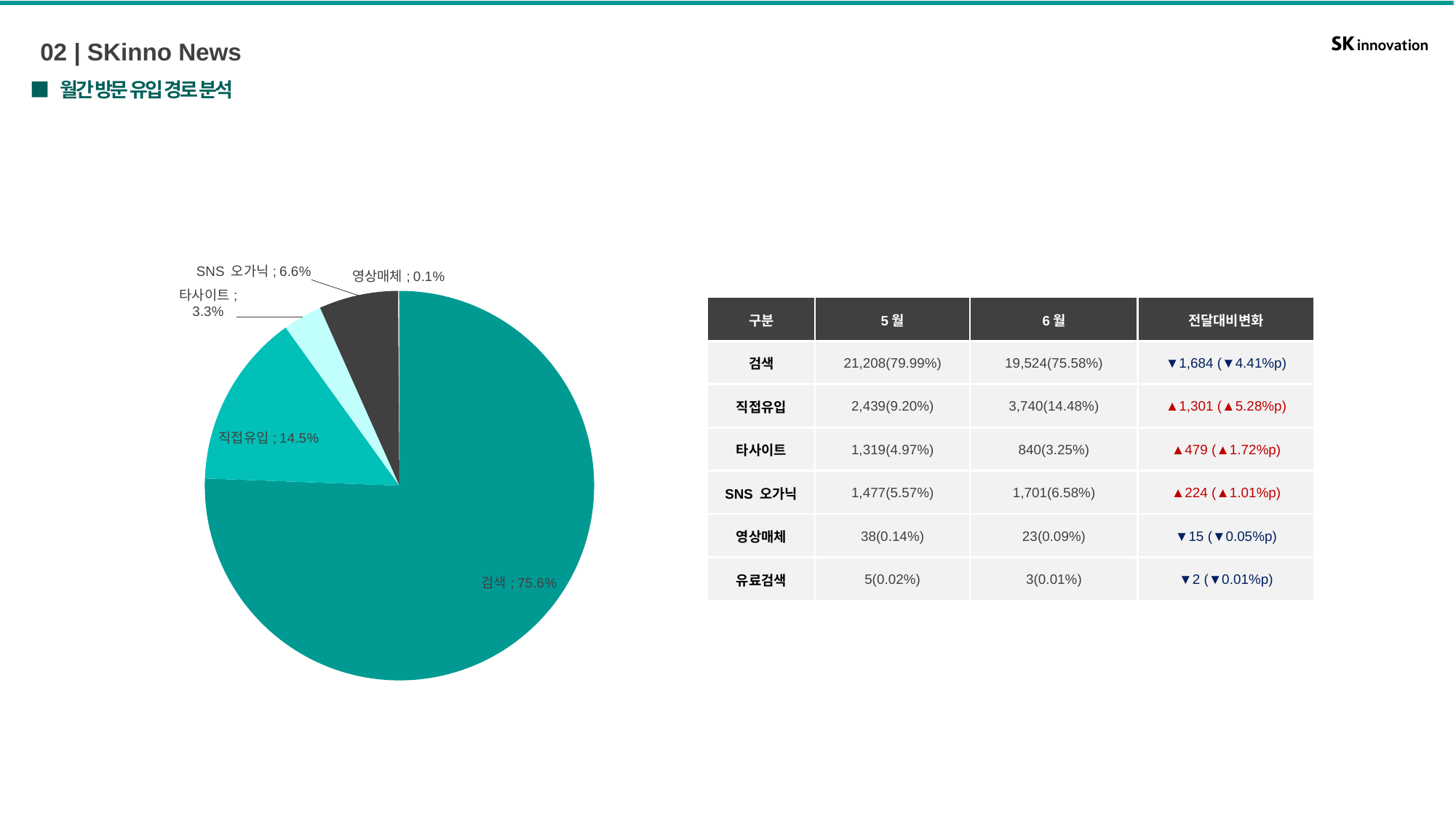

02 | SKinno News
■ 월간 방문 유입 경로 분석

### Chart

| Category |  |
|---|---|
| 검색 | 0.7557774939031472 |
| 직접유입 | 0.14477606162660164 |
| 타사이트 | 0.0325165486006271 |
| SNS 오가닉 | 0.06584601091626989 |
| 영상매체 | 0.0008903340688266946 |
| 유료검색 | 0.00011613053071652537 |
| 구분 | 5월 | 6월 | 전달대비변화 |
| --- | --- | --- | --- |
| 검색 | 21,208(79.99%) | 19,524(75.58%) | ▼1,684 (▼4.41%p) |
| 직접유입 | 2,439(9.20%) | 3,740(14.48%) | ▲1,301 (▲5.28%p) |
| 타사이트 | 1,319(4.97%) | 840(3.25%) | ▲479 (▲1.72%p) |
| SNS 오가닉 | 1,477(5.57%) | 1,701(6.58%) | ▲224 (▲1.01%p) |
| 영상매체 | 38(0.14%) | 23(0.09%) | ▼15 (▼0.05%p) |
| 유료검색 | 5(0.02%) | 3(0.01%) | ▼2 (▼0.01%p) |